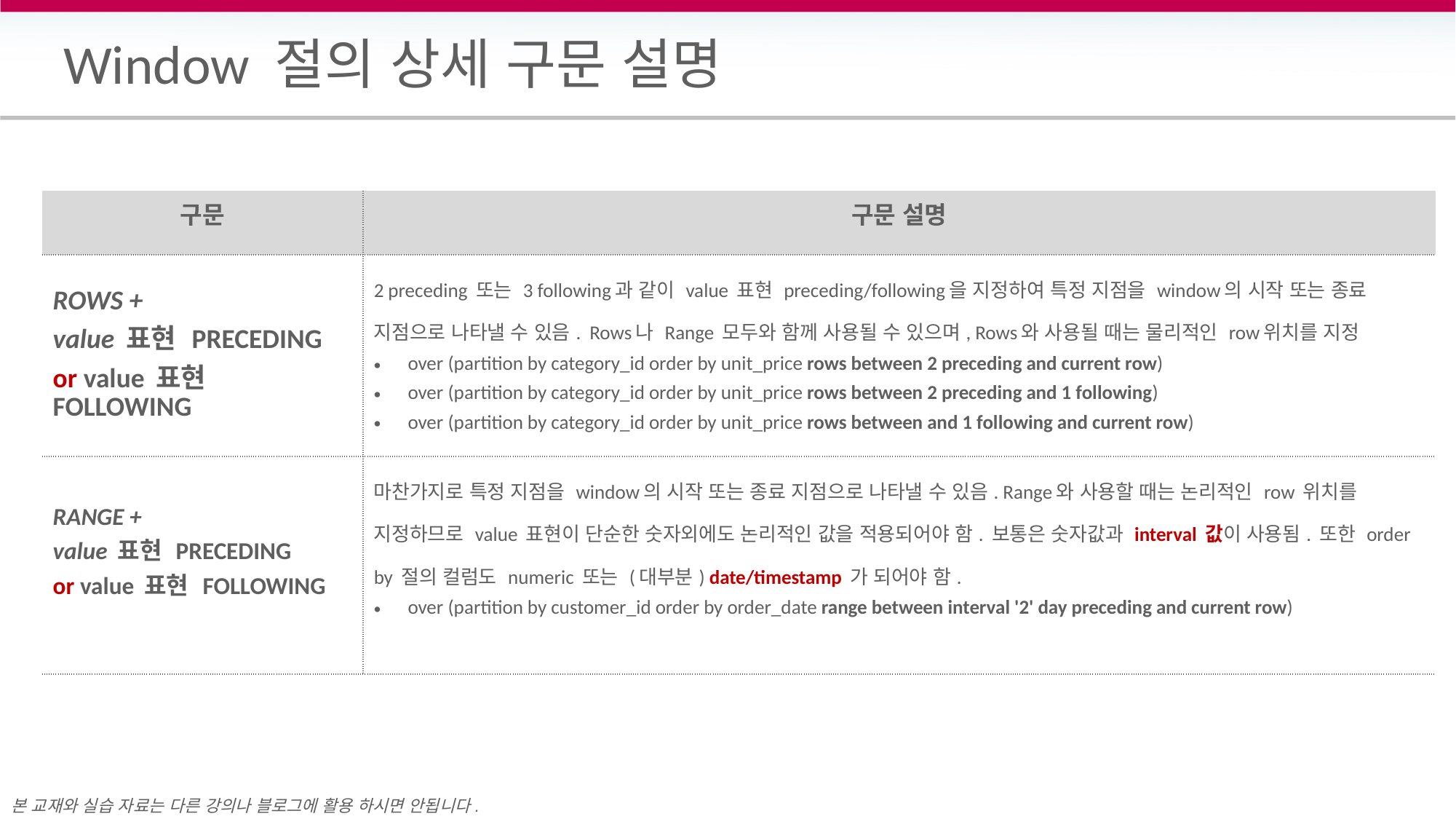

# Window 절의 상세 구문 설명
| 구문 | 구문 설명 |
| --- | --- |
| ROWS + value 표현 PRECEDING or value 표현 FOLLOWING | 2 preceding 또는 3 following과 같이 value 표현 preceding/following을 지정하여 특정 지점을 window의 시작 또는 종료 지점으로 나타낼 수 있음. Rows나 Range 모두와 함께 사용될 수 있으며, Rows와 사용될 때는 물리적인 row위치를 지정 over (partition by category\_id order by unit\_price rows between 2 preceding and current row) over (partition by category\_id order by unit\_price rows between 2 preceding and 1 following) over (partition by category\_id order by unit\_price rows between and 1 following and current row) |
| RANGE + value 표현 PRECEDING or value 표현 FOLLOWING | 마찬가지로 특정 지점을 window의 시작 또는 종료 지점으로 나타낼 수 있음. Range와 사용할 때는 논리적인 row 위치를 지정하므로 value 표현이 단순한 숫자외에도 논리적인 값을 적용되어야 함. 보통은 숫자값과 interval 값이 사용됨. 또한 order by 절의 컬럼도 numeric 또는 (대부분) date/timestamp 가 되어야 함. over (partition by customer\_id order by order\_date range between interval '2' day preceding and current row) |